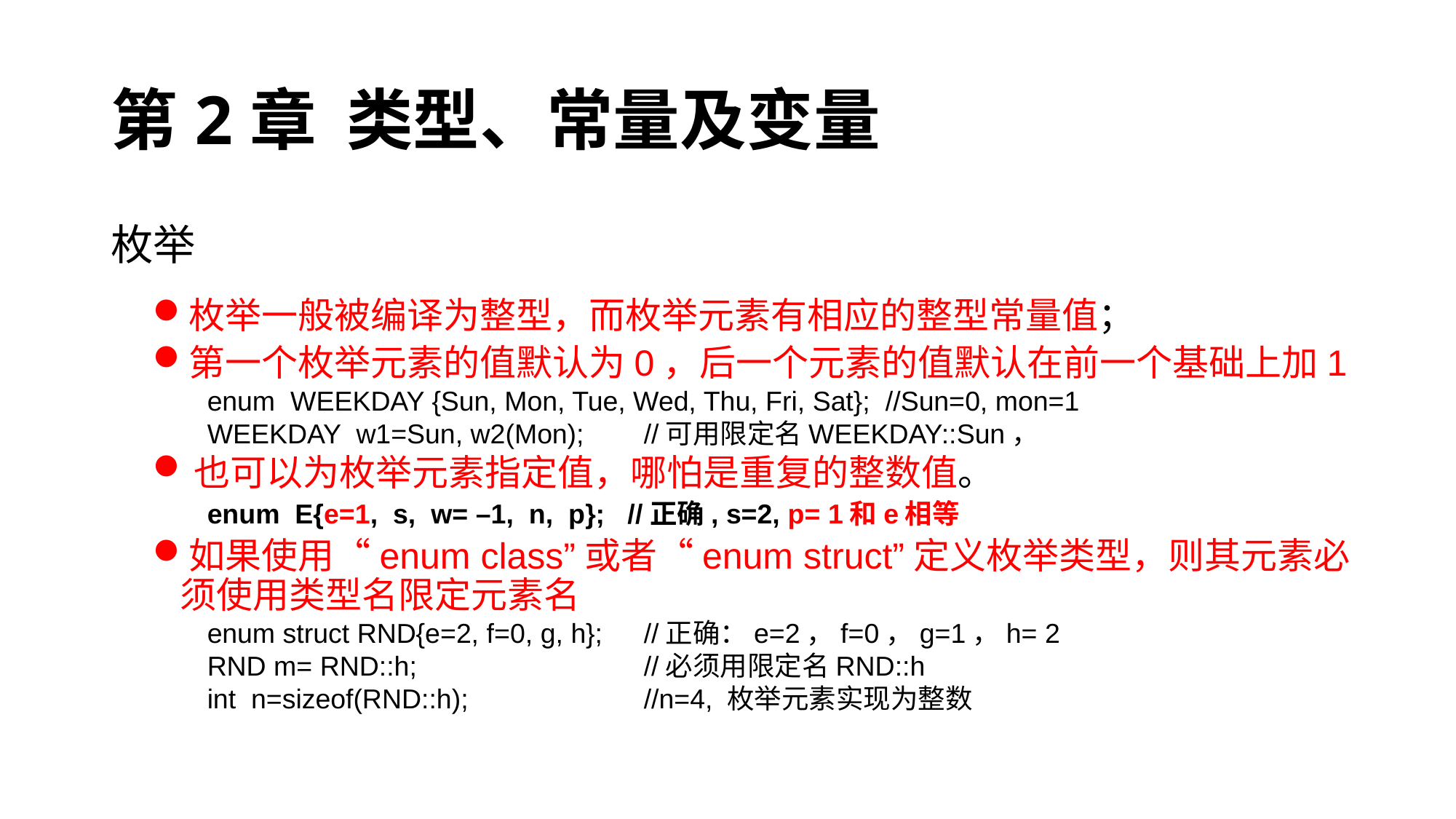

# 第2章  类型、常量及变量
枚举
枚举一般被编译为整型，而枚举元素有相应的整型常量值；
第一个枚举元素的值默认为0，后一个元素的值默认在前一个基础上加1
	enum  WEEKDAY {Sun, Mon, Tue, Wed, Thu, Fri, Sat};  //Sun=0, mon=1
	WEEKDAY  w1=Sun, w2(Mon); 	//可用限定名WEEKDAY::Sun，
也可以为枚举元素指定值，哪怕是重复的整数值。
enum  E{e=1,  s,  w= –1,  n,  p};   //正确, s=2, p= 1和e相等
如果使用“enum class”或者“enum struct”定义枚举类型，则其元素必须使用类型名限定元素名
	enum struct RND{e=2, f=0, g, h};	//正确：e=2，f=0，g=1，h= 2
	RND m= RND::h;			//必须用限定名RND::h
	int  n=sizeof(RND::h);		//n=4, 枚举元素实现为整数